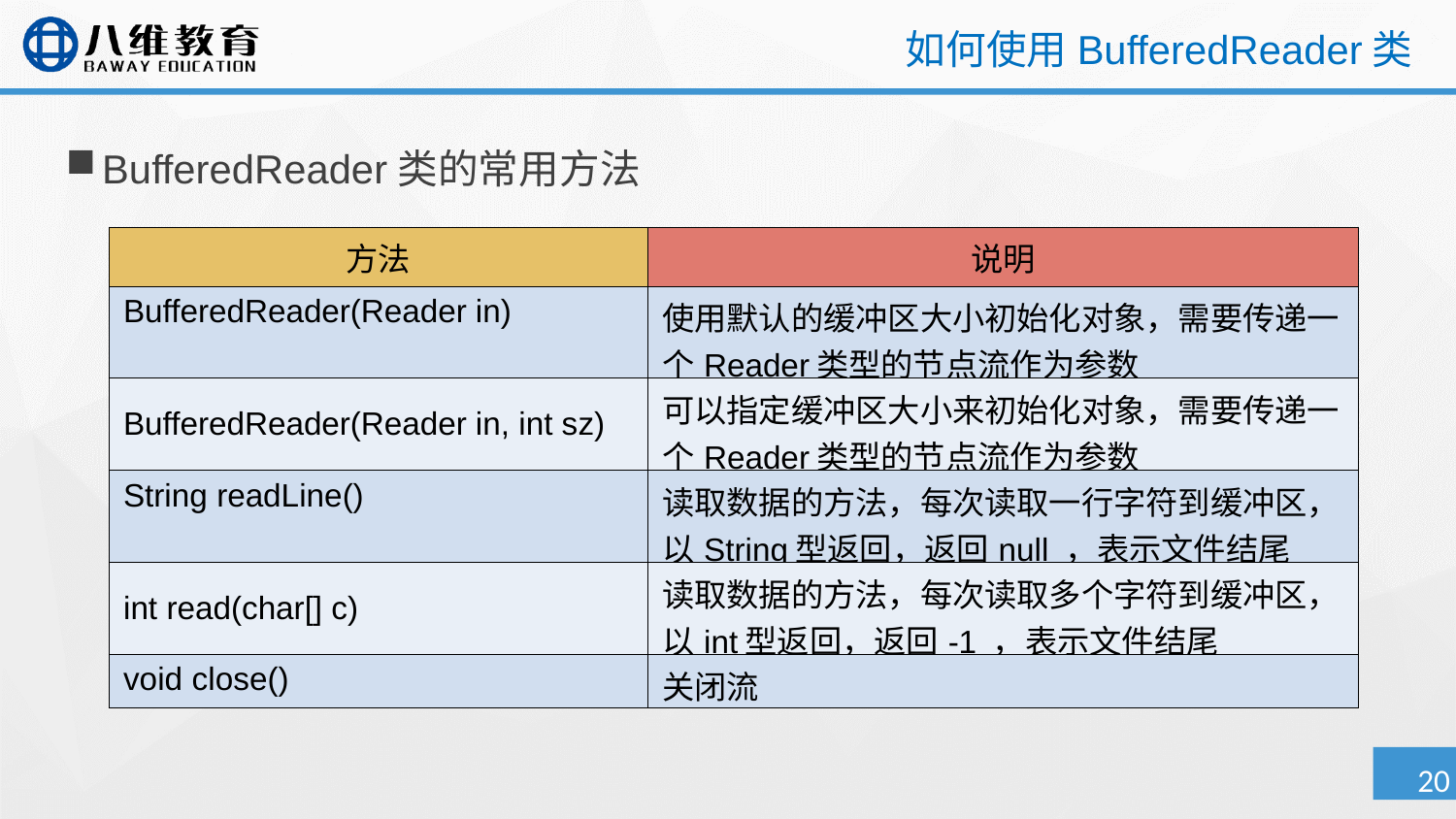

# 如何使用BufferedReader类
BufferedReader类的常用方法
| 方法 | 说明 |
| --- | --- |
| BufferedReader(Reader in) | 使用默认的缓冲区大小初始化对象，需要传递一个Reader类型的节点流作为参数 |
| BufferedReader(Reader in, int sz) | 可以指定缓冲区大小来初始化对象，需要传递一个Reader类型的节点流作为参数 |
| String readLine() | 读取数据的方法，每次读取一行字符到缓冲区，以String型返回，返回null ，表示文件结尾 |
| int read(char[] c) | 读取数据的方法，每次读取多个字符到缓冲区，以int型返回，返回-1 ，表示文件结尾 |
| void close() | 关闭流 |